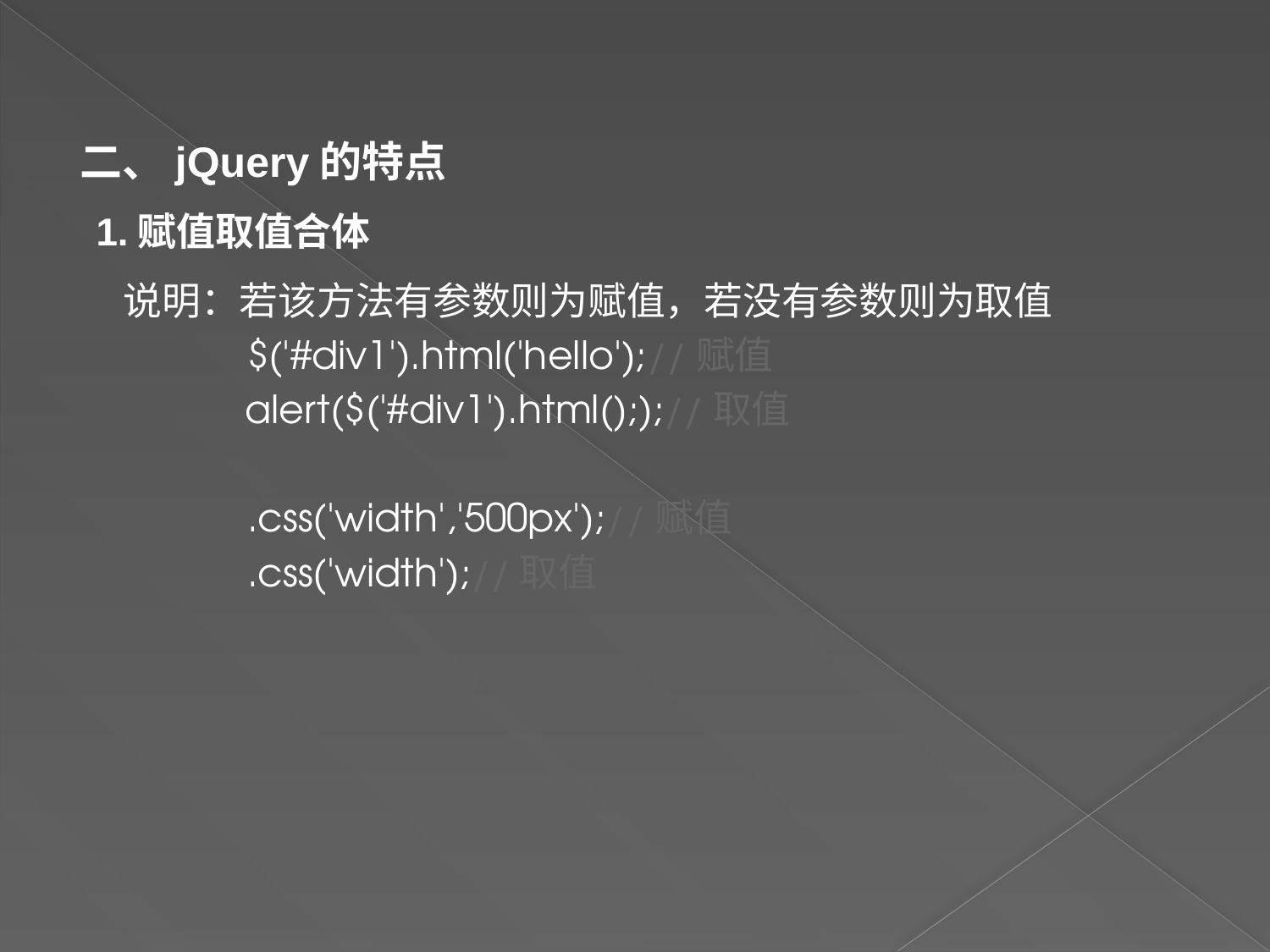

二、jQuery的特点
1.赋值取值合体
  说明：若该方法有参数则为赋值，若没有参数则为取值
              $('#div1').html('hello');//赋值
	  alert($('#div1').html(););//取值

              .css('width','500px');//赋值
              .css('width');//取值